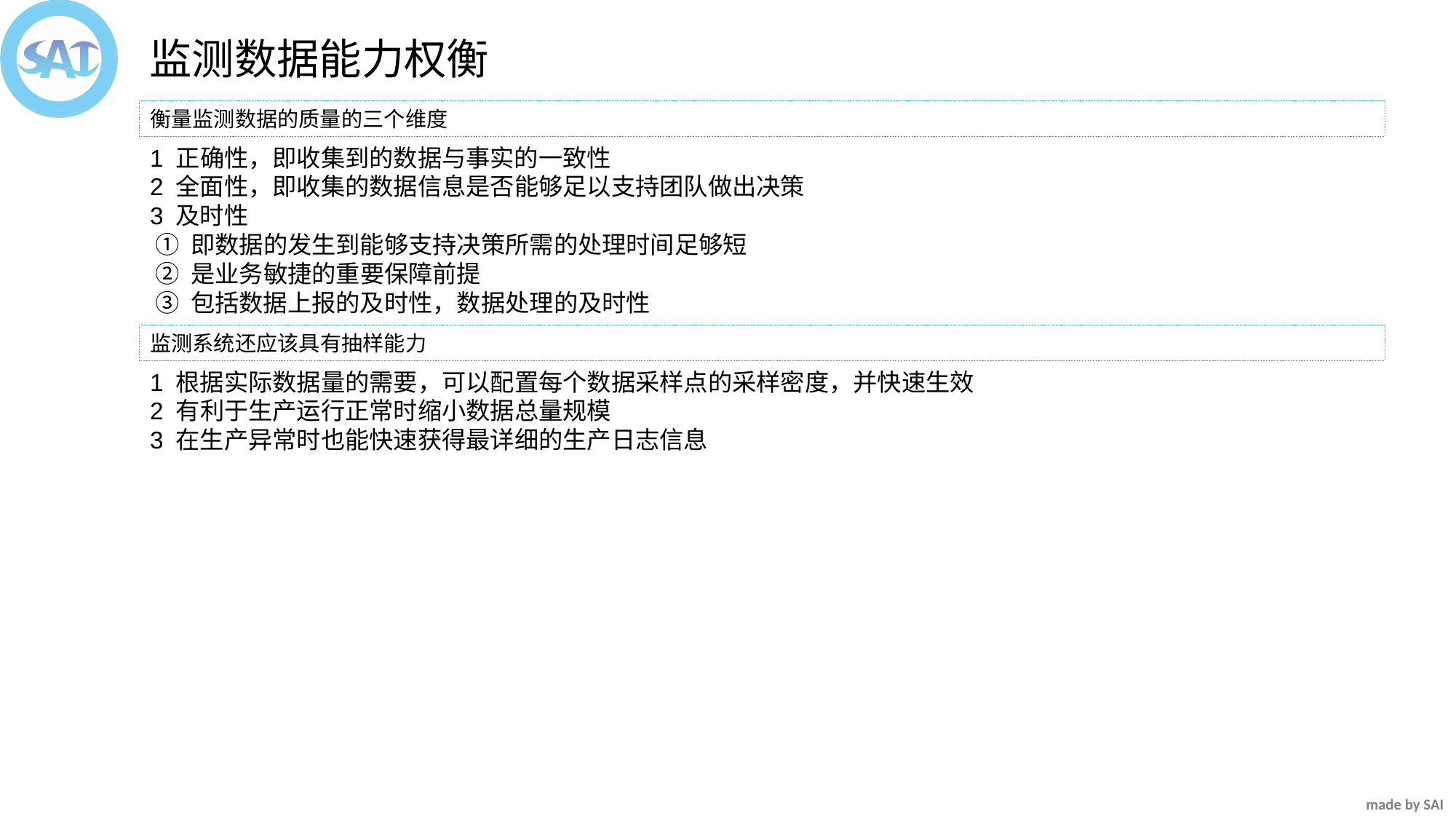

监测数据能力权衡
衡量监测数据的质量的三个维度
1 正确性，即收集到的数据与事实的一致性
2 全面性，即收集的数据信息是否能够足以支持团队做出决策
3 及时性
 ① 即数据的发生到能够支持决策所需的处理时间足够短
 ② 是业务敏捷的重要保障前提
 ③ 包括数据上报的及时性，数据处理的及时性
监测系统还应该具有抽样能力
1 根据实际数据量的需要，可以配置每个数据采样点的采样密度，并快速生效
2 有利于生产运行正常时缩小数据总量规模
3 在生产异常时也能快速获得最详细的生产日志信息